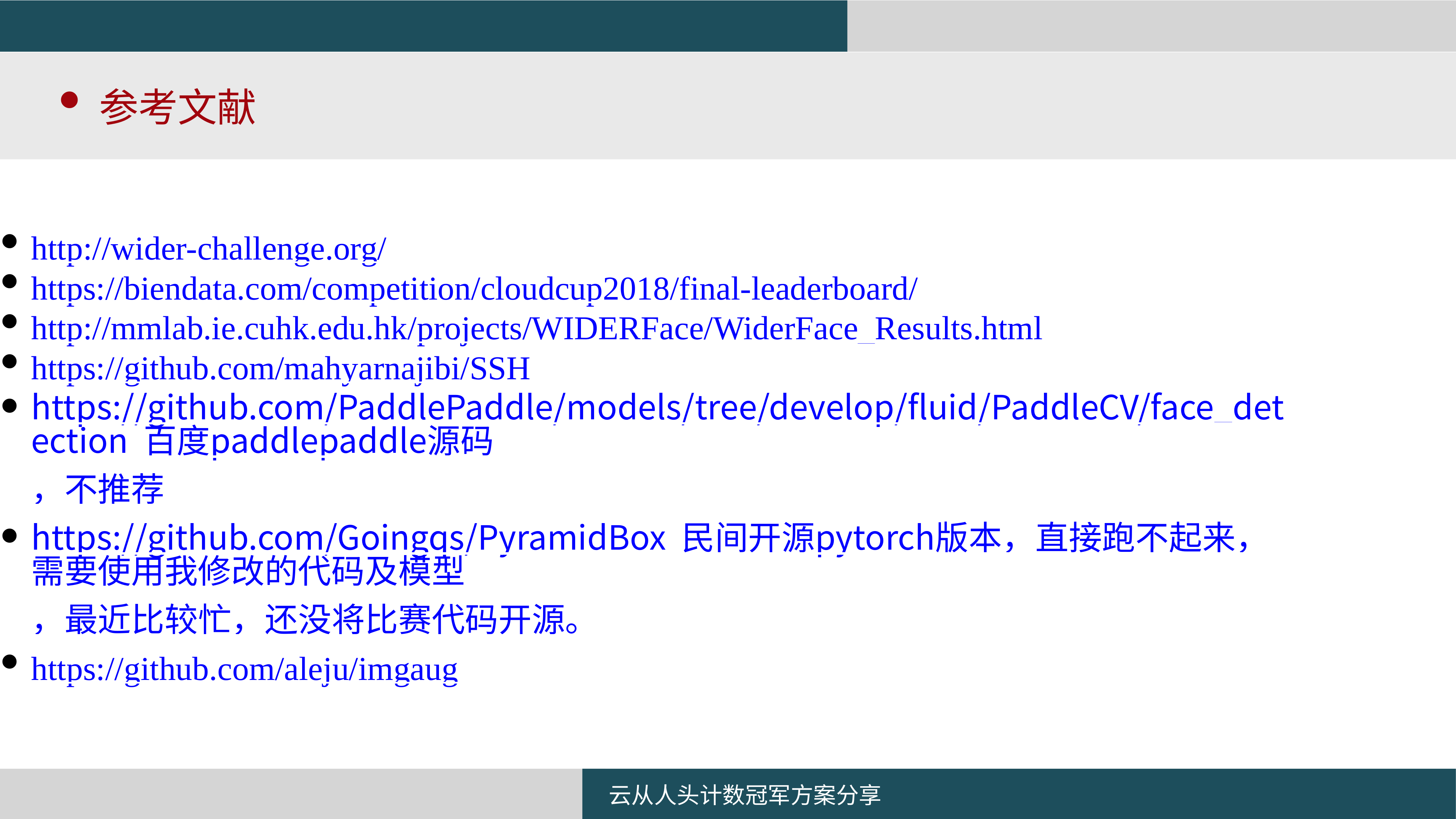

参考文献

http://wider-challenge.org/
https://biendata.com/competition/cloudcup2018/final-leaderboard/
http://mmlab.ie.cuhk.edu.hk/projects/WIDERFace/WiderFace_Results.html
https://github.com/mahyarnajibi/SSH
https://github.com/PaddlePaddle/models/tree/develop/fluid/PaddleCV/face_detection  百度paddlepaddle源码，不推荐
https://github.com/Goingqs/PyramidBox  民间开源pytorch版本，直接跑不起来，需要使用我修改的代码及模型，最近比较忙，还没将比赛代码开源。
https://github.com/aleju/imgaug

云从人头计数冠军方案分享